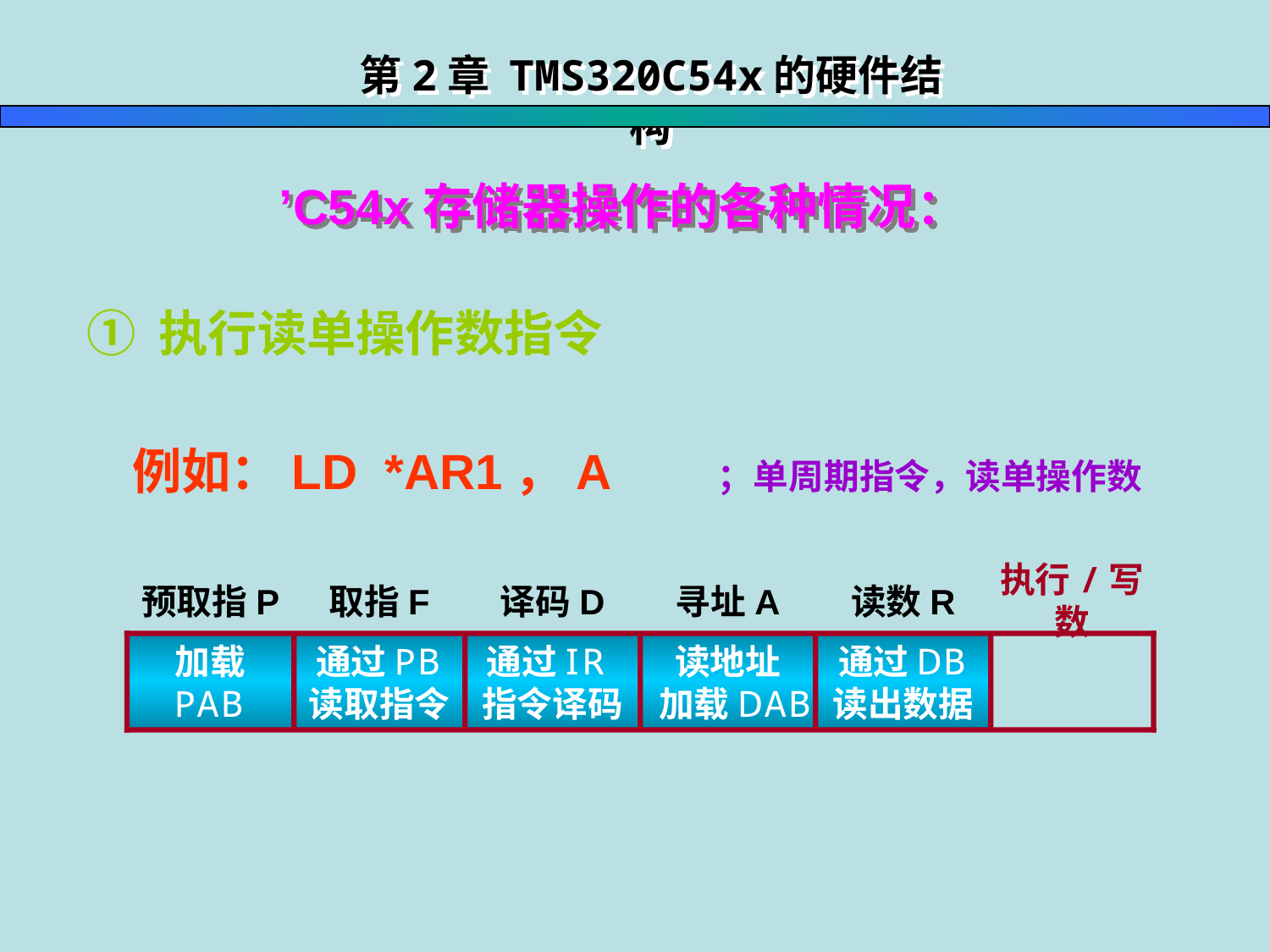

第2章 TMS320C54x的硬件结构

    ’C54x存储器操作的各种情况：
① 执行读单操作数指令
   例如：LD  *AR1，A       ；单周期指令，读单操作数
执行/写数
预取指P
取指F
译码D
寻址A
读数R
加载
PAB

通过PB
读取指令

通过IR
指令译码

读地址
 加载DAB

通过DB
读出数据

134